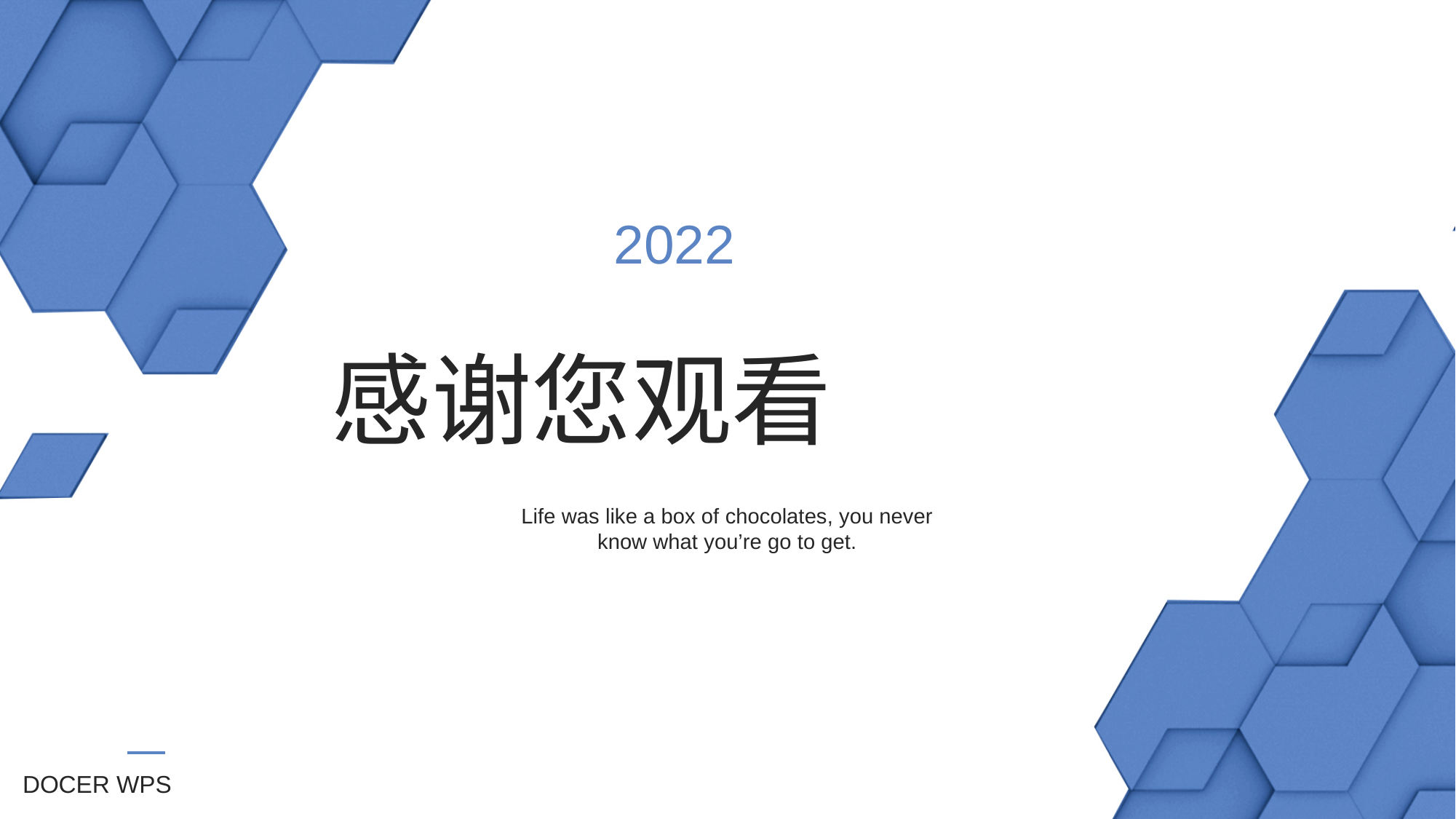

2022
感谢您观看
Life was like a box of chocolates, you never know what you’re go to get.
DOCER WPS